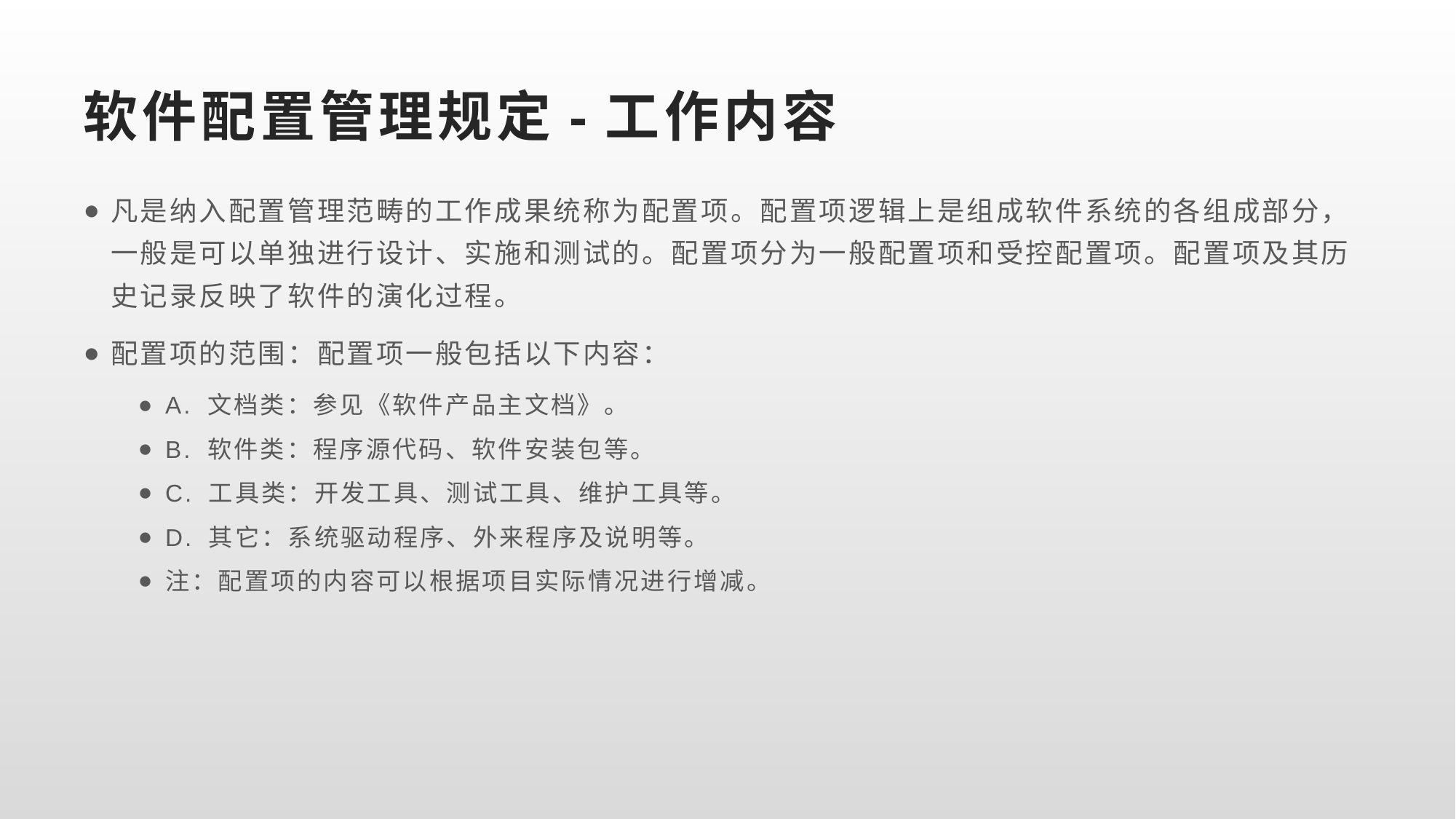

# 软件配置管理规定-工作内容
凡是纳入配置管理范畴的工作成果统称为配置项。配置项逻辑上是组成软件系统的各组成部分，一般是可以单独进行设计、实施和测试的。配置项分为一般配置项和受控配置项。配置项及其历史记录反映了软件的演化过程。
配置项的范围：配置项一般包括以下内容：
A. 文档类：参见《软件产品主文档》。
B. 软件类：程序源代码、软件安装包等。
C. 工具类：开发工具、测试工具、维护工具等。
D. 其它：系统驱动程序、外来程序及说明等。
注：配置项的内容可以根据项目实际情况进行增减。